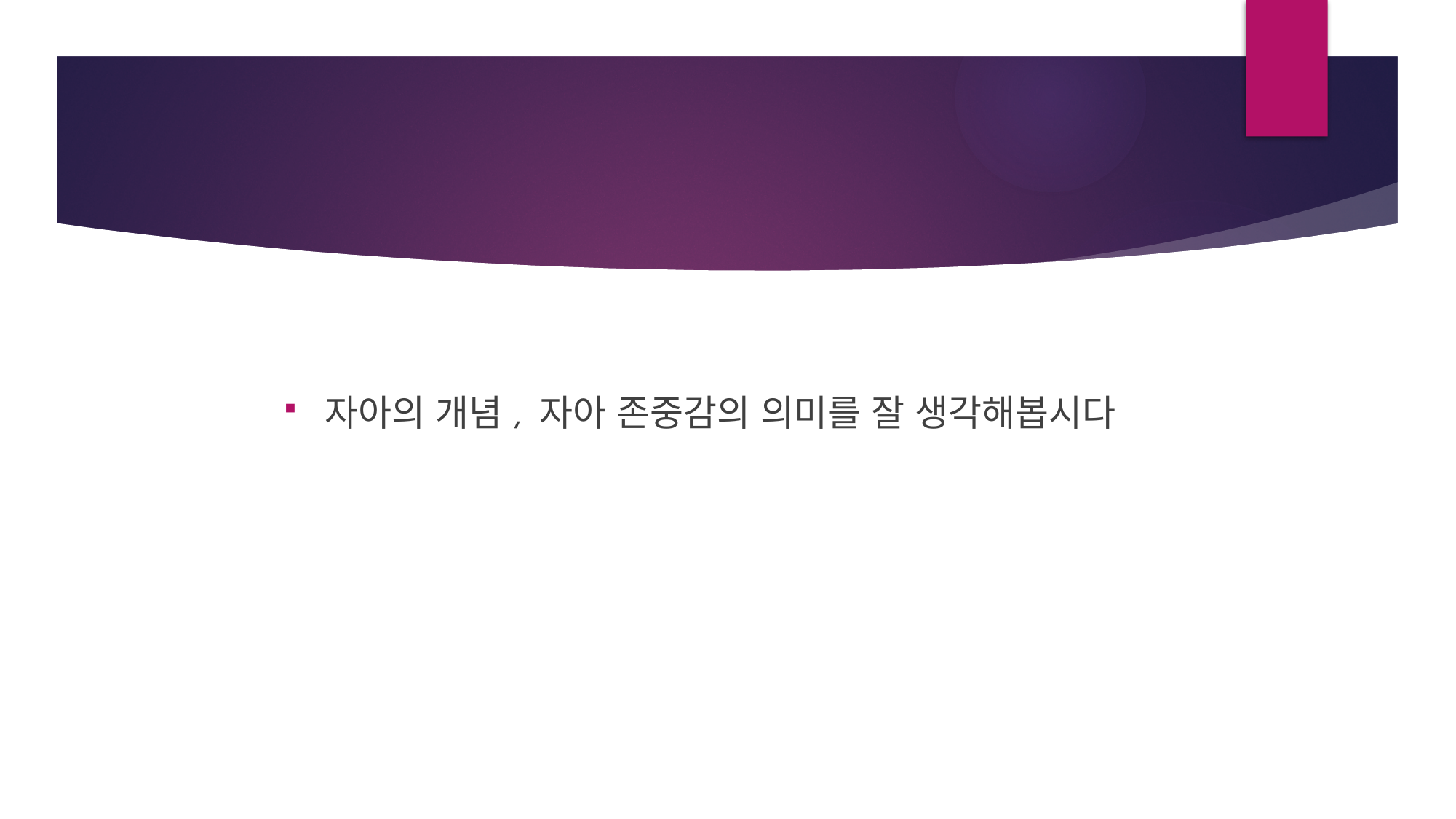

자아의 개념, 자아 존중감의 의미를 잘 생각해봅시다